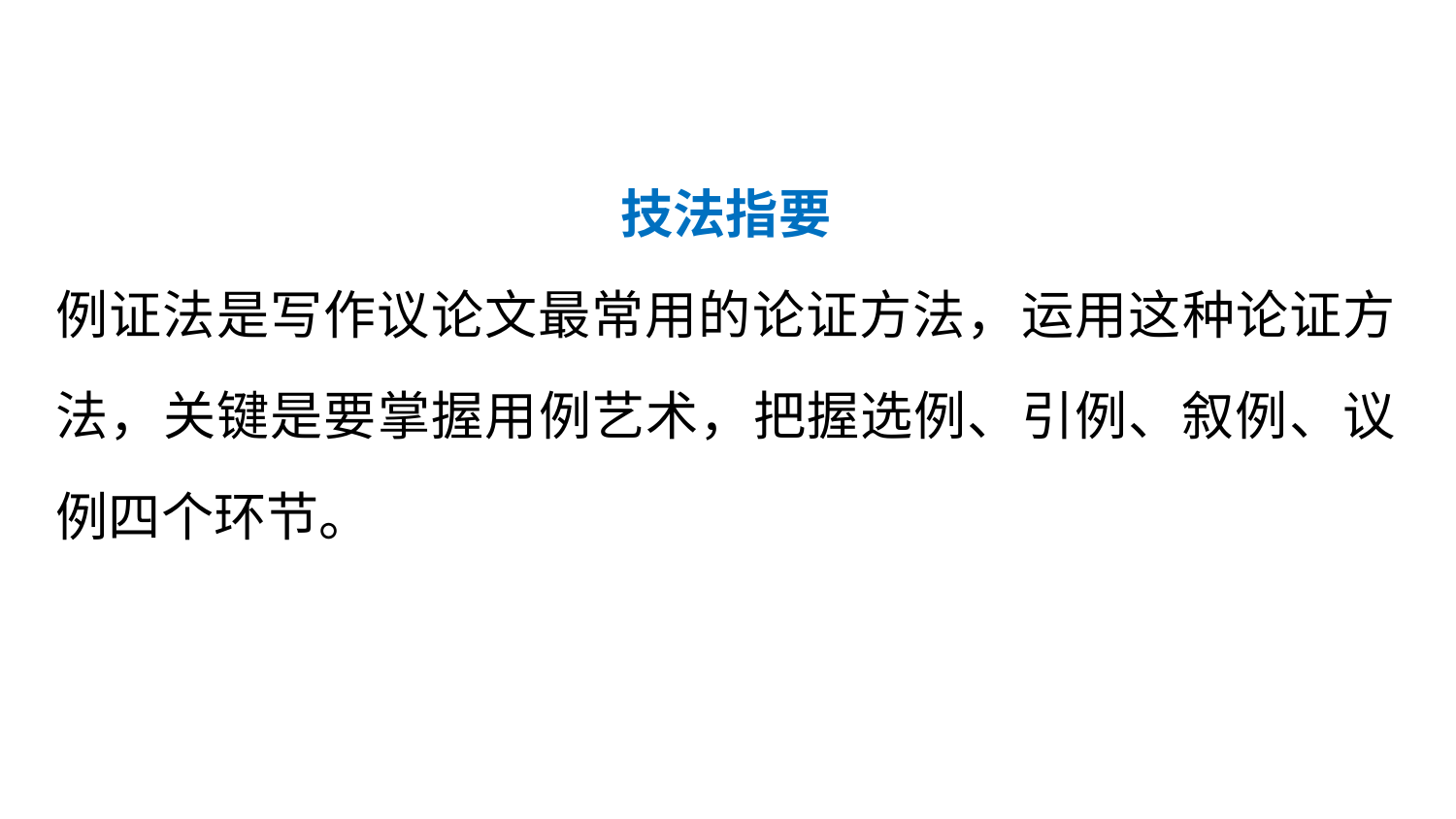

技法指要
例证法是写作议论文最常用的论证方法，运用这种论证方法，关键是要掌握用例艺术，把握选例、引例、叙例、议例四个环节。